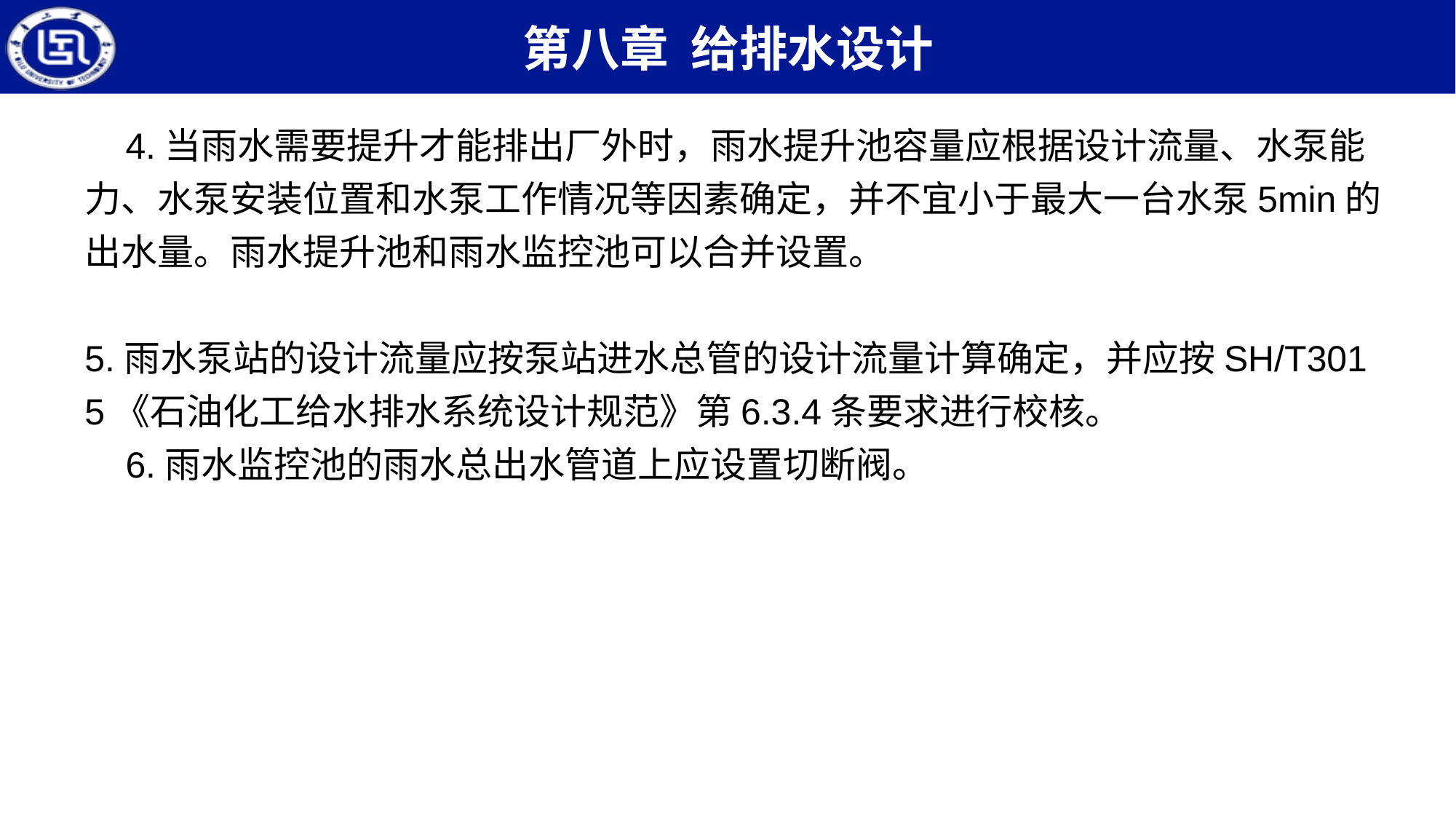

4.当雨水需要提升才能排出厂外时，雨水提升池容量应根据设计流量、水泵能力、水泵安装位置和水泵工作情况等因素确定，并不宜小于最大一台水泵5min的出水量。雨水提升池和雨水监控池可以合并设置。
    5.雨水泵站的设计流量应按泵站进水总管的设计流量计算确定，并应按SH/T3015《石油化工给水排水系统设计规范》第6.3.4条要求进行校核。
    6.雨水监控池的雨水总出水管道上应设置切断阀。